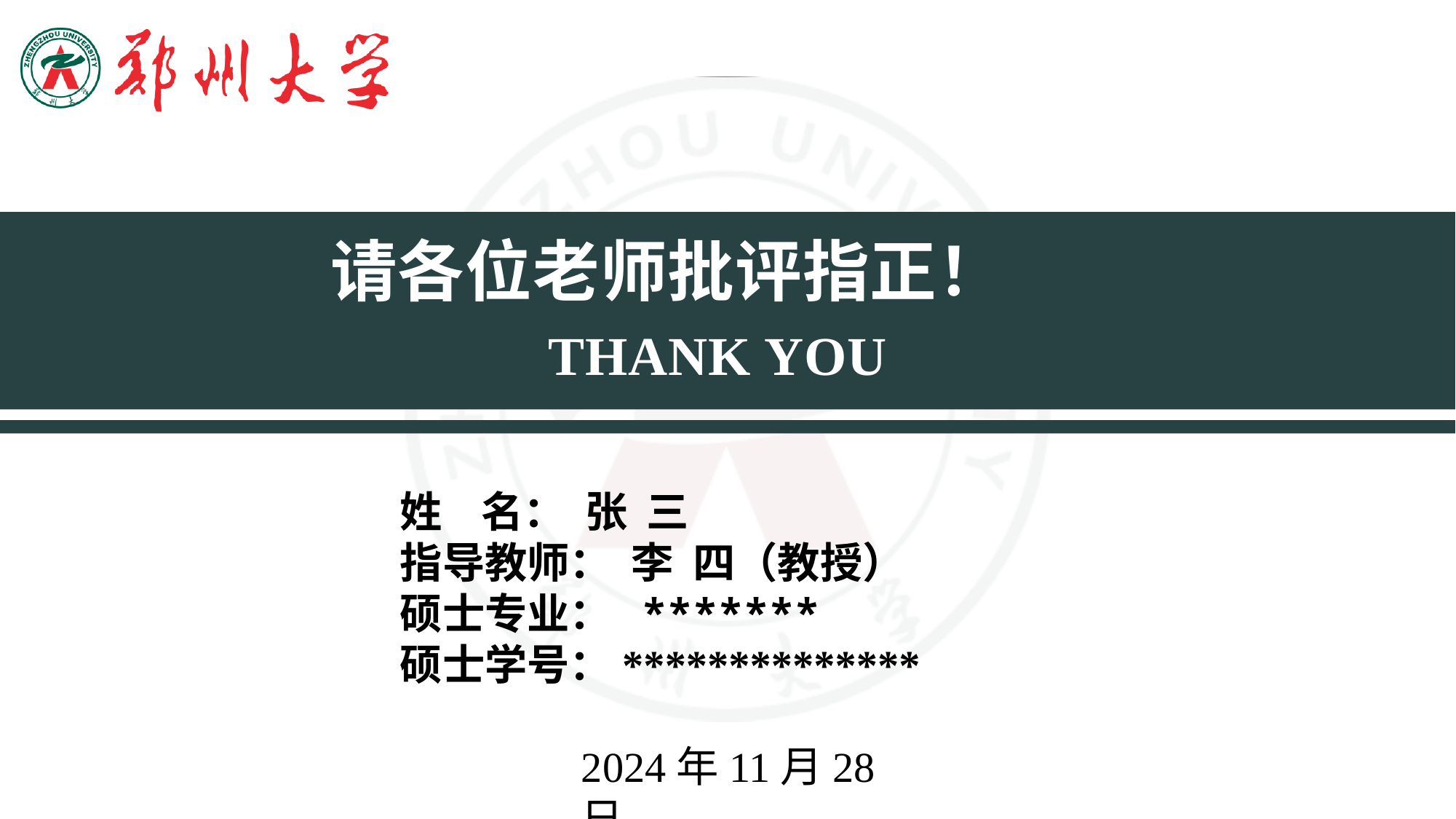

请各位老师批评指正！
THANK YOU
姓    名：  张  三
指导教师：  李  四（教授）
硕士专业：  *******
硕士学号：**************
2024年11月28日